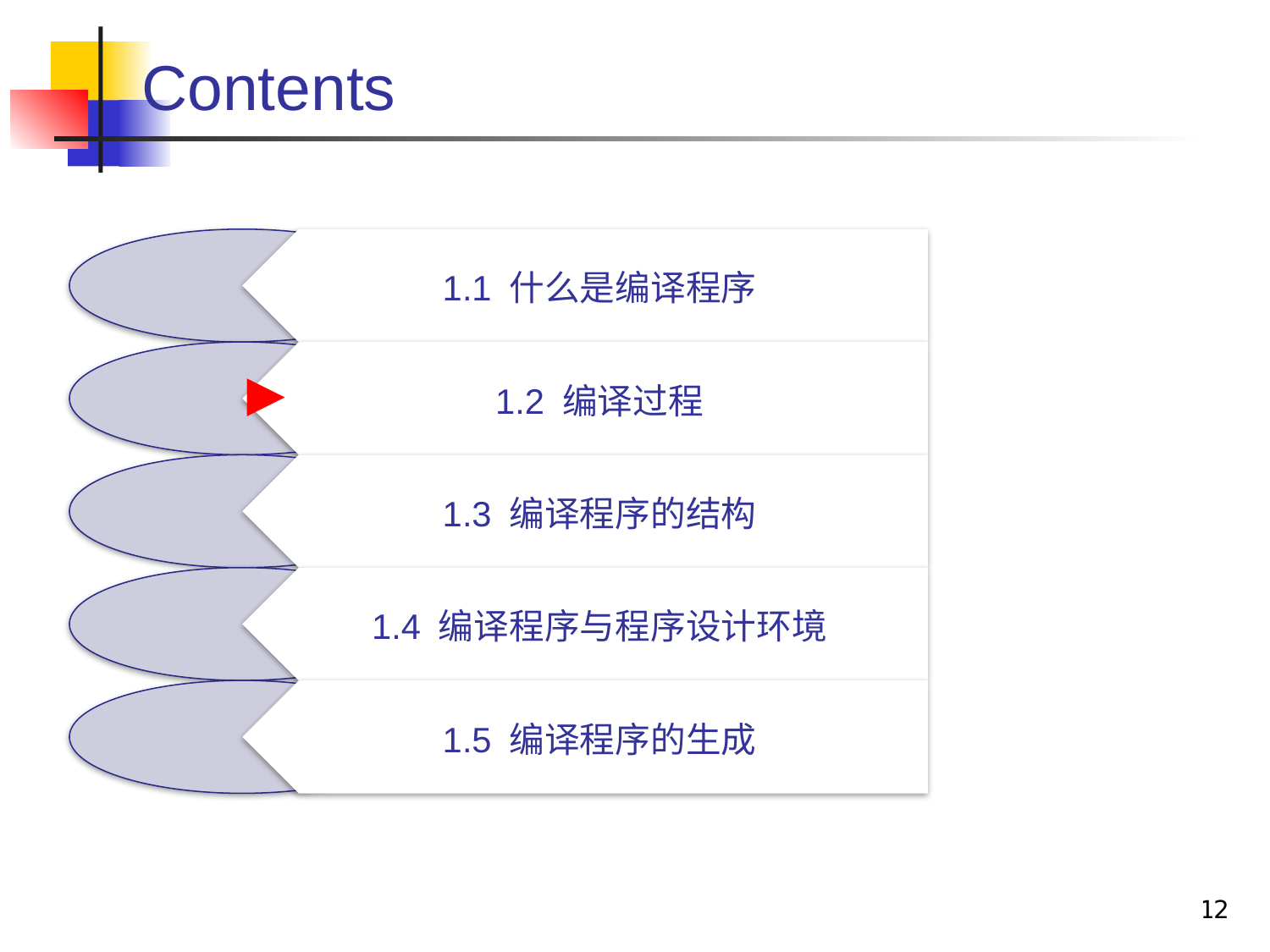

# Contents
1.1 什么是编译程序
1.2 编译过程
1.3 编译程序的结构
1.4 编译程序与程序设计环境
1.5 编译程序的生成
►
12